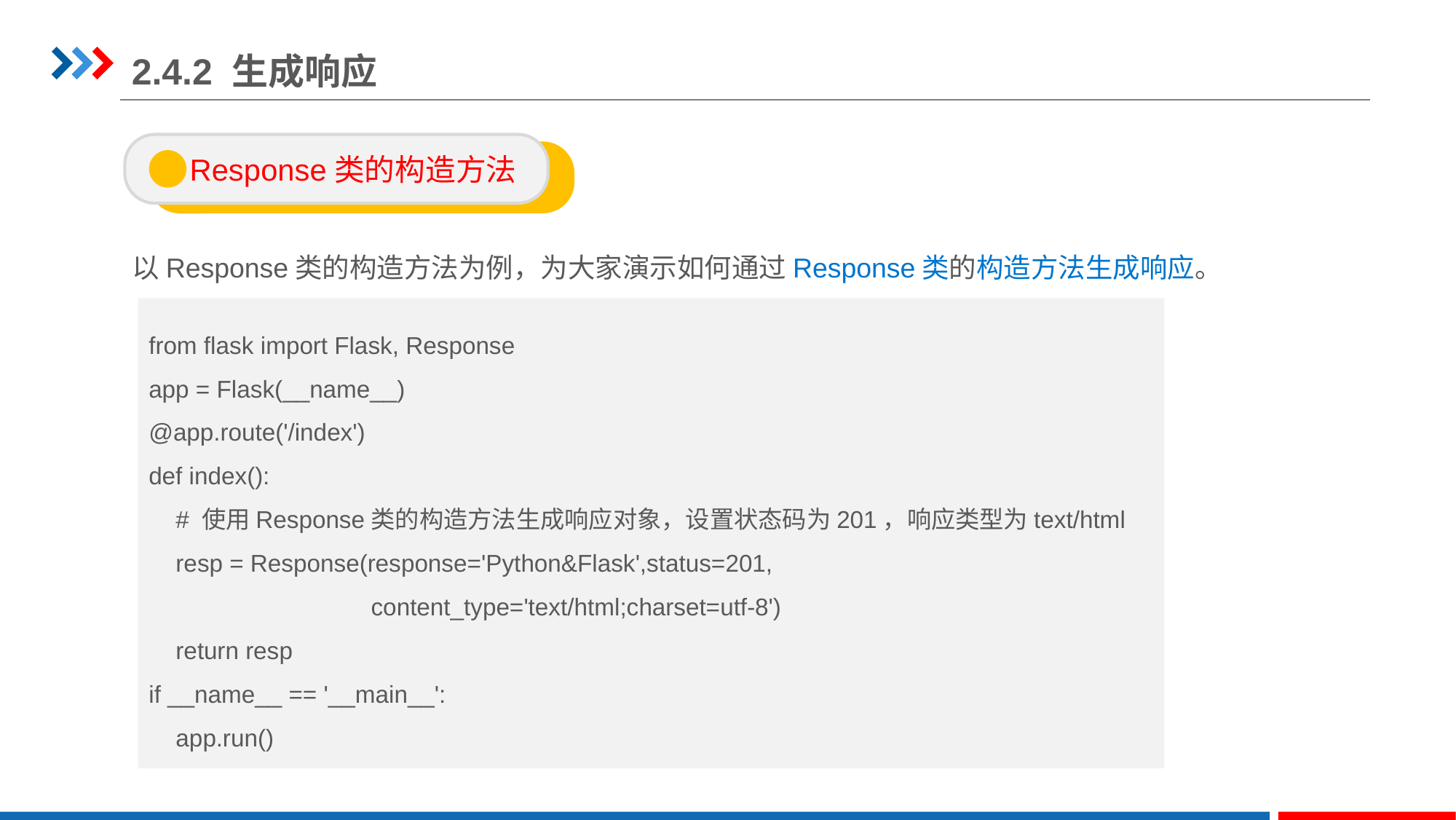

2.4.2 生成响应
    Response类的构造方法

以Response类的构造方法为例，为大家演示如何通过Response类的构造方法生成响应。
from flask import Flask, Response
app = Flask(__name__)
@app.route('/index')
def index():
    # 使用Response类的构造方法生成响应对象，设置状态码为201，响应类型为text/html
    resp = Response(response='Python&Flask',status=201,
                                 content_type='text/html;charset=utf-8')
    return resp
if __name__ == '__main__':
    app.run()